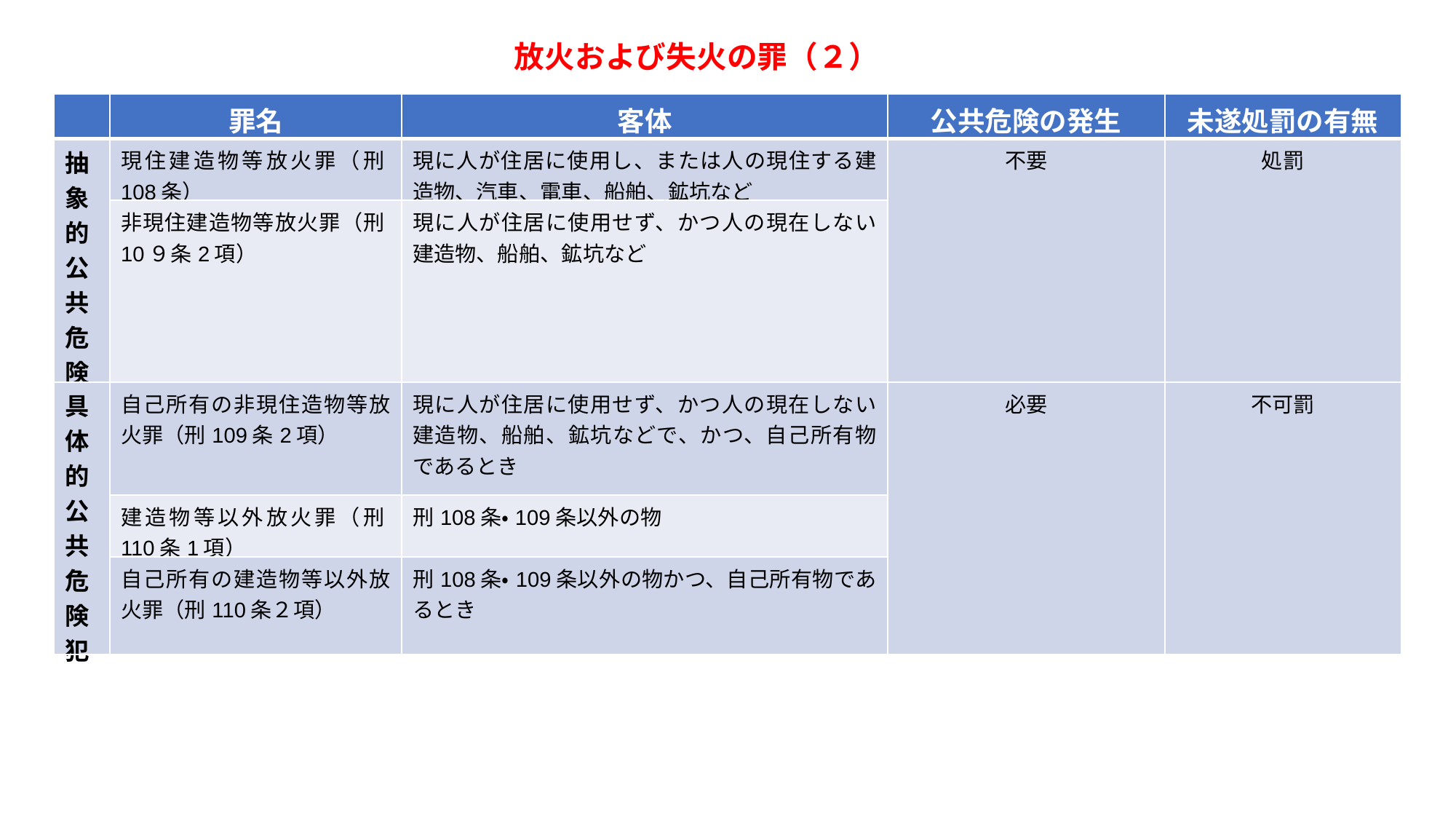

放火および失火の罪（２）
|  | 罪名 | 客体 | 公共危険の発生 | 未遂処罰の有無 |
| --- | --- | --- | --- | --- |
| 抽象的公共危険犯 | 現住建造物等放火罪（刑108条） | 現に人が住居に使用し、または人の現住する建造物、汽車、電車、船舶、鉱坑など | 不要 | 処罰 |
|  | 非現住建造物等放火罪（刑10９条2項） | 現に人が住居に使用せず、かつ人の現在しない建造物、船舶、鉱坑など |  |  |
| 具体的公共危険犯 | 自己所有の非現住造物等放火罪（刑109条2項） | 現に人が住居に使用せず、かつ人の現在しない建造物、船舶、鉱坑などで、かつ、自己所有物であるとき | 必要 | 不可罰 |
| 具体的公共危険犯 | 建造物等以外放火罪（刑110条1項） | 刑108条・109条以外の物 | 必要 | 不可罰 |
|  | 自己所有の建造物等以外放火罪（刑110条２項） | 刑108条・109条以外の物かつ、自己所有物であるとき |  |  |